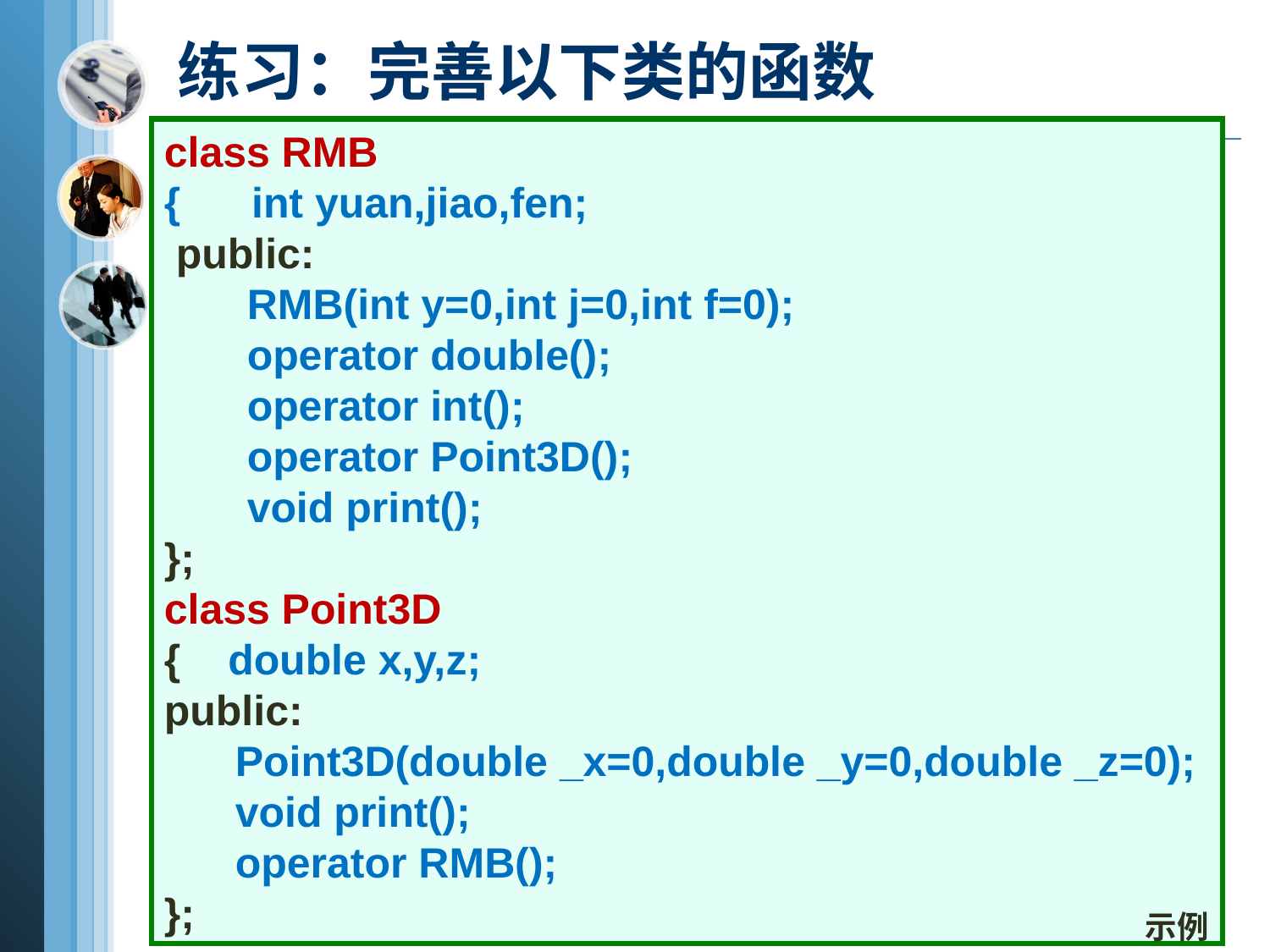

# 练习：完善以下类的函数
class RMB
{      int yuan,jiao,fen;
 public:
       RMB(int y=0,int j=0,int f=0);
       operator double();
       operator int();
       operator Point3D();
       void print();
};
class Point3D
{    double x,y,z;
public:
      Point3D(double _x=0,double _y=0,double _z=0);
      void print();
      operator RMB();
};
示例